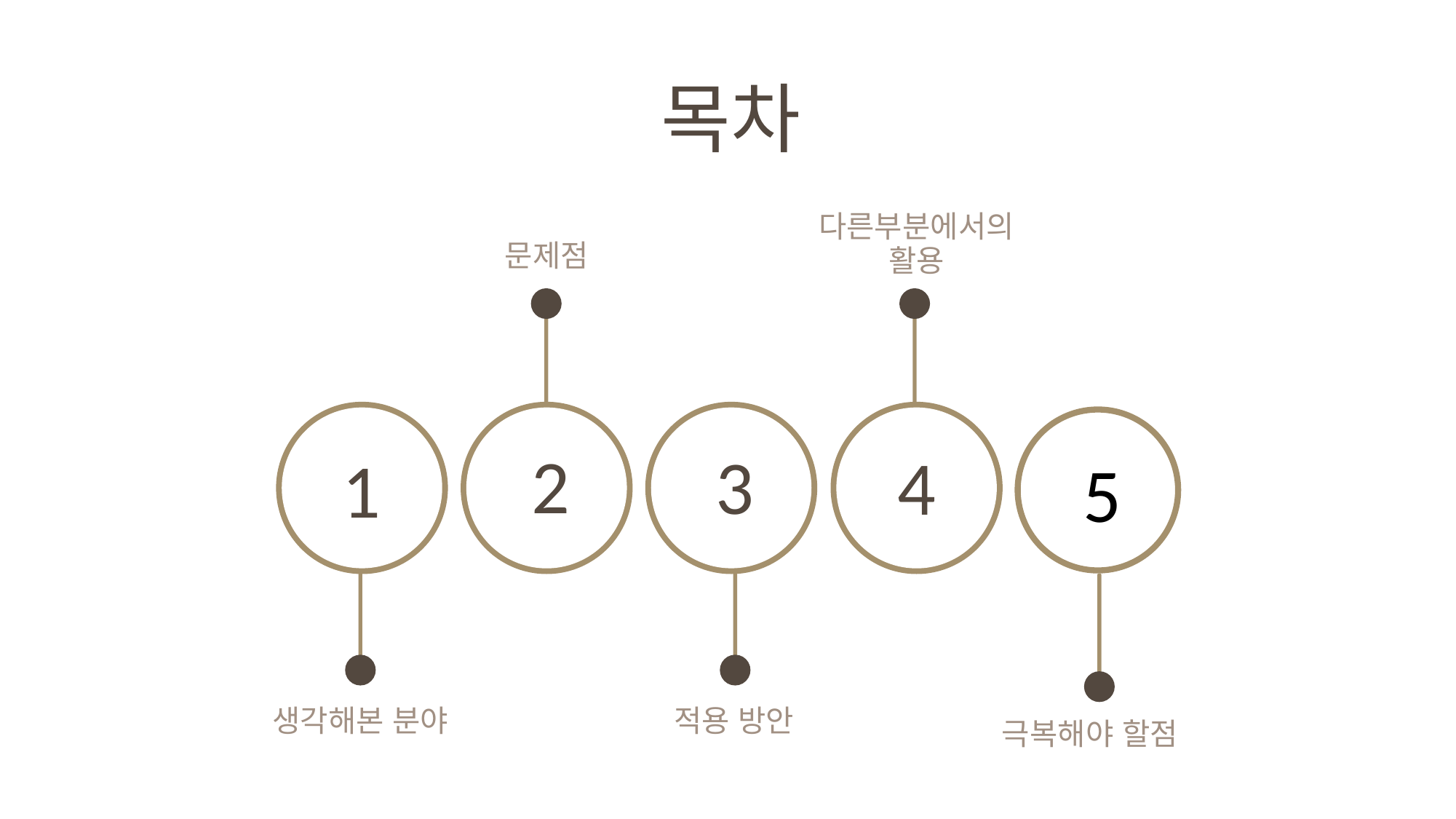

목차
다른부분에서의 활용
문제점

2
3
4
1
5

생각해본 분야
적용 방안

극복해야 할점